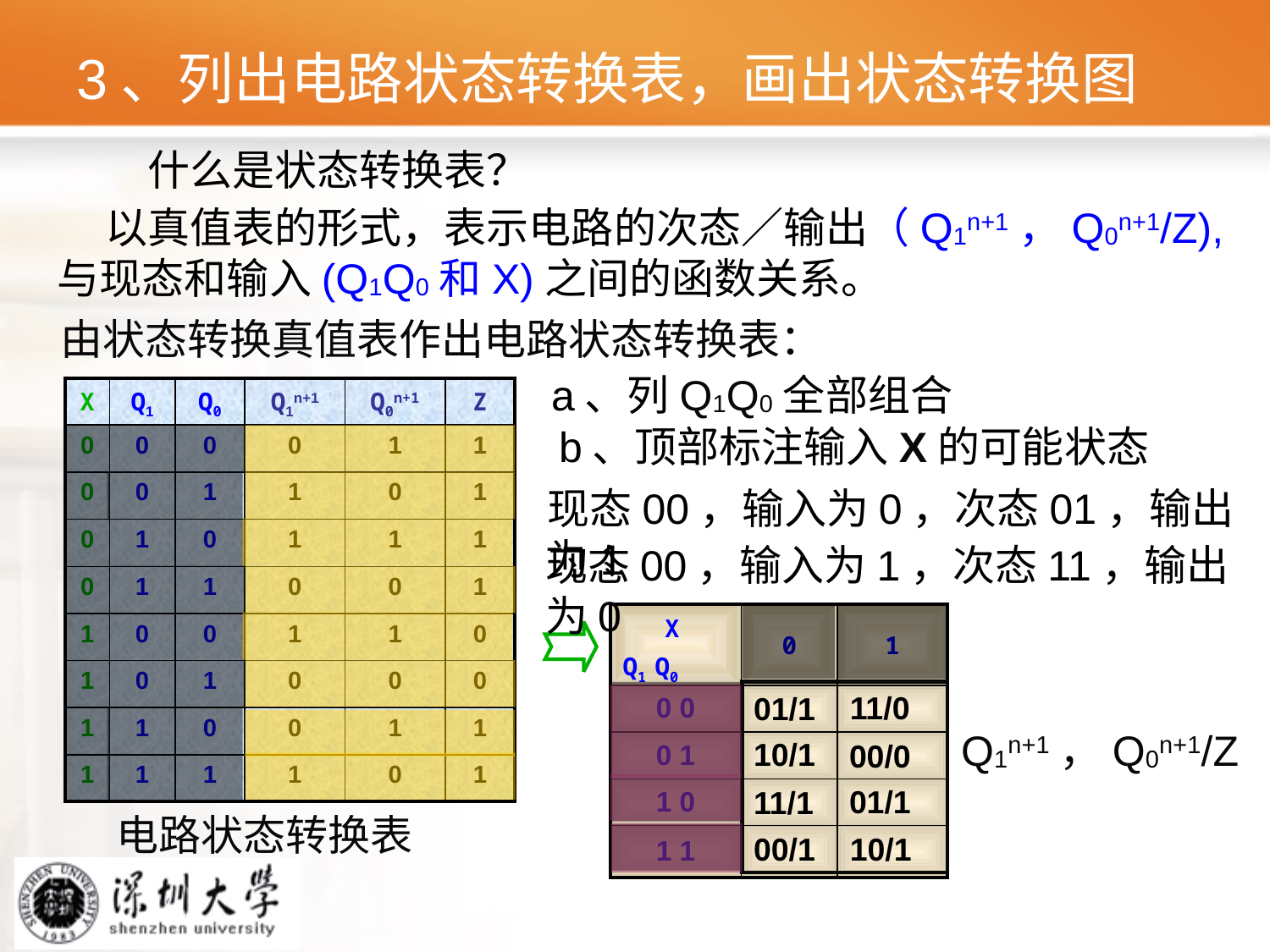

# 3、列出电路状态转换表，画出状态转换图

什么是状态转换表？
    以真值表的形式，表示电路的次态／输出（Q1n+1，Q0n+1/Z),与现态和输入(Q1Q0和X)之间的函数关系。

由状态转换真值表作出电路状态转换表：
a、列Q1Q0全部组合
| X | Q1 | Q0 | Q1n+1 | Q0n+1 | Z |
| --- | --- | --- | --- | --- | --- |
| 0 | 0 | 0 | 0 | 1 | 1 |
| 0 | 0 | 1 | 1 | 0 | 1 |
| 0 | 1 | 0 | 1 | 1 | 1 |
| 0 | 1 | 1 | 0 | 0 | 1 |
| 1 | 0 | 0 | 1 | 1 | 0 |
| 1 | 0 | 1 | 0 | 0 | 0 |
| 1 | 1 | 0 | 0 | 1 | 1 |
| 1 | 1 | 1 | 1 | 0 | 1 |
b、顶部标注输入X的可能状态

现态00，输入为0，次态01，输出为1

现态00，输入为1，次态11，输出为0

| X Q1 Q0 | 0 | 1 |
| --- | --- | --- |
| 0 0 |  |  |
| 0 1 |  |  |
| 1 0 |  |  |
| 1 1 |  |  |

11/0

01/1

Q1n+1，Q0n+1/Z

10/1
00/0

01/1
11/1
电路状态转换表

10/1
00/1